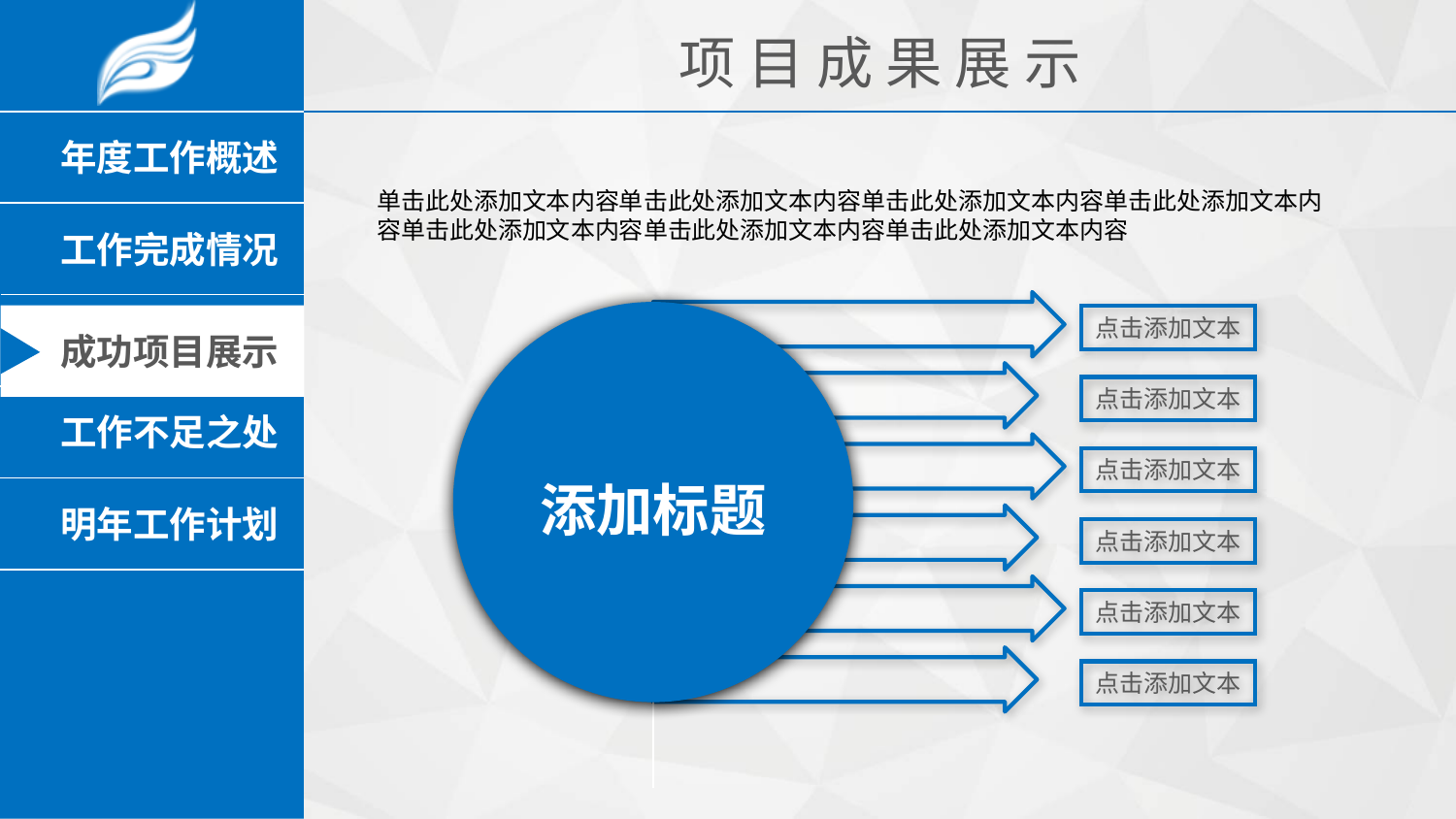

项 目 成 果 展 示
单击此处添加文本内容单击此处添加文本内容单击此处添加文本内容单击此处添加文本内容单击此处添加文本内容单击此处添加文本内容单击此处添加文本内容

点击添加文本
添加标题

点击添加文本

点击添加文本

点击添加文本

点击添加文本

点击添加文本